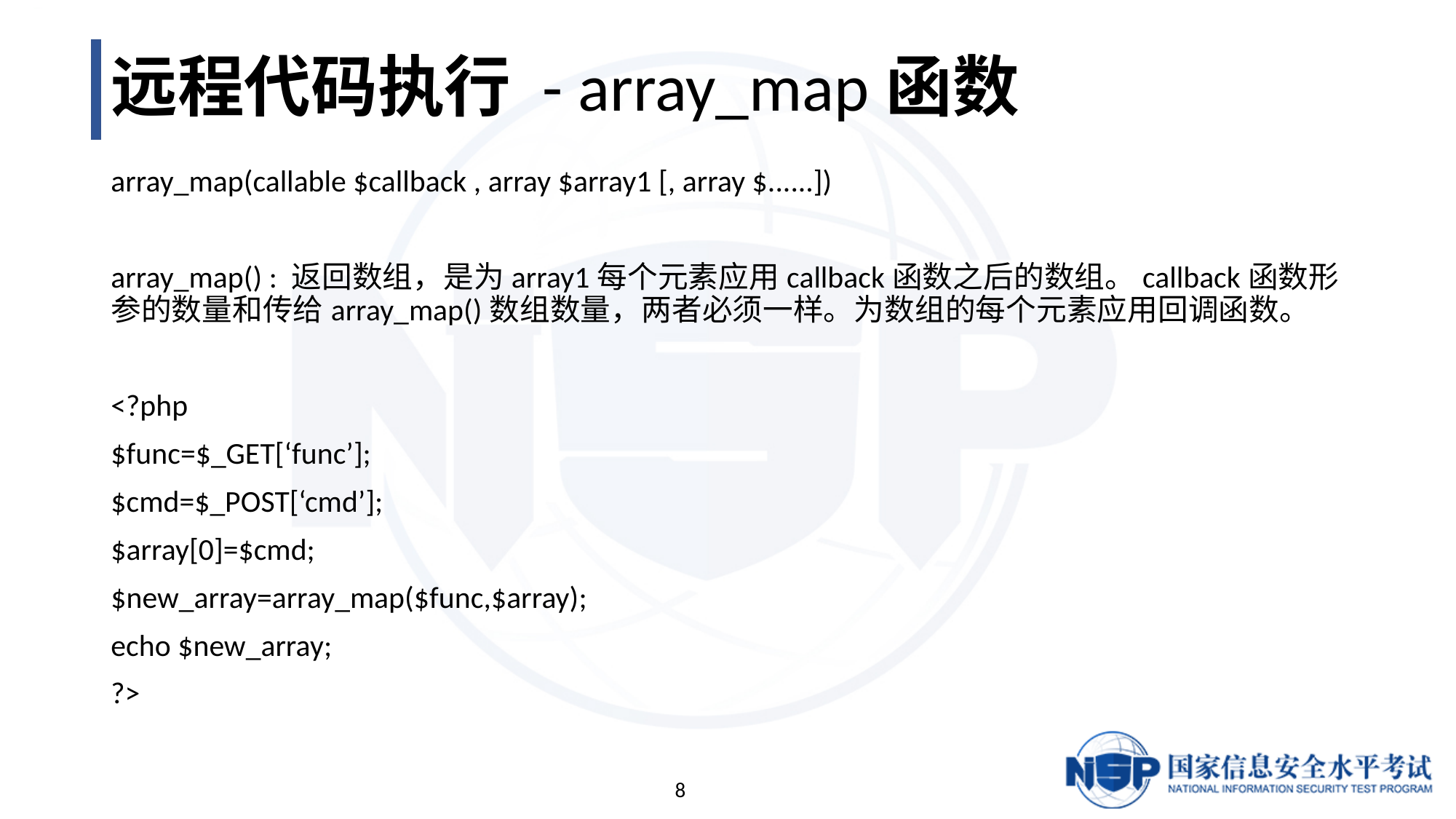

# 远程代码执行 - array_map函数
array_map(callable $callback , array $array1 [, array $......])

array_map() : 返回数组，是为array1每个元素应用callback函数之后的数组。callback函数形参的数量和传给array_map()数组数量，两者必须一样。为数组的每个元素应用回调函数。

<?php
$func=$_GET[‘func’];
$cmd=$_POST[‘cmd’];
$array[0]=$cmd;
$new_array=array_map($func,$array);
echo $new_array;
?>